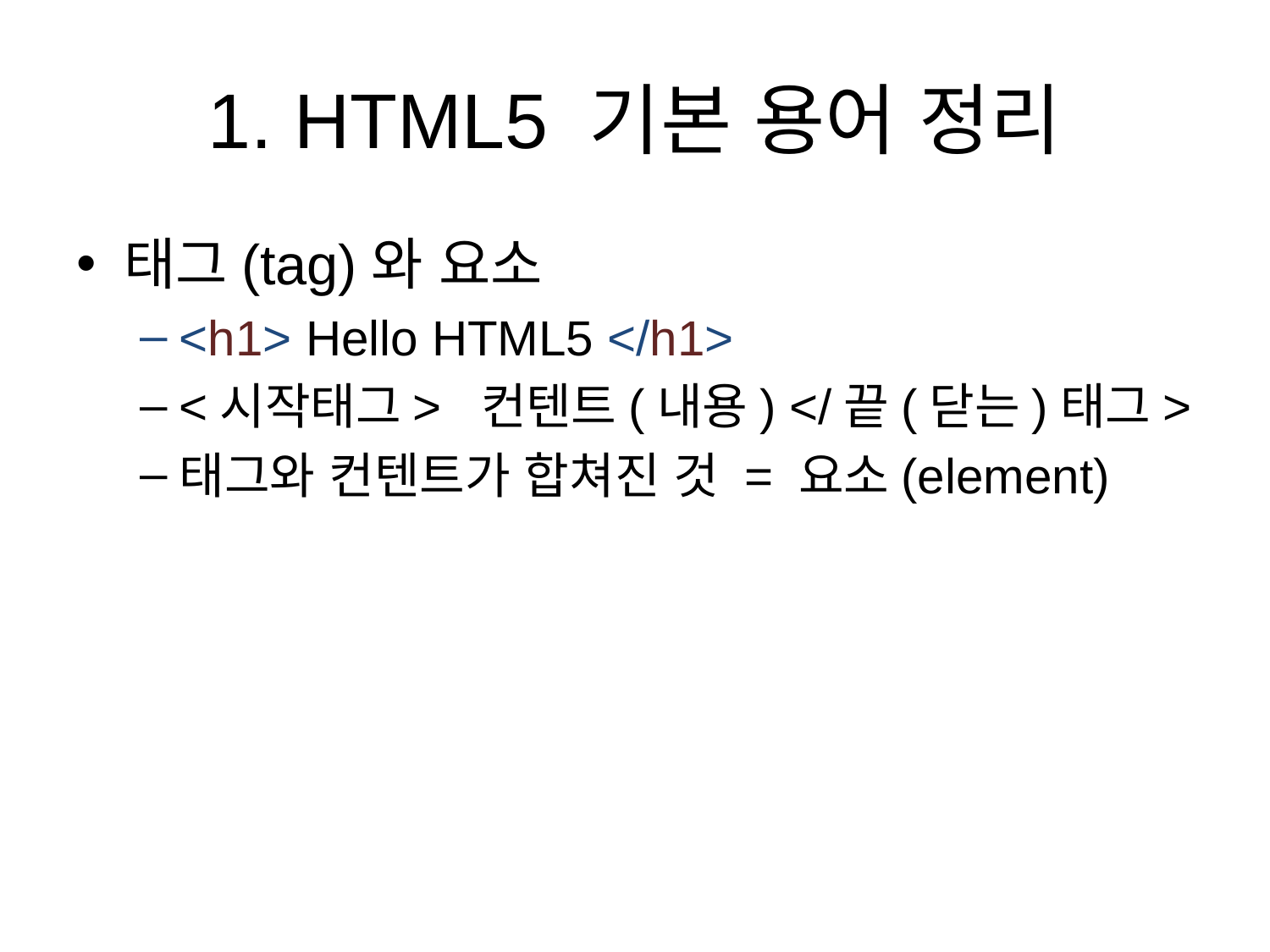

# 1. HTML5 기본 용어 정리
태그(tag)와 요소
<h1> Hello HTML5 </h1>
<시작태그>  컨텐트(내용) </끝(닫는)태그>
태그와 컨텐트가 합쳐진 것 = 요소(element)